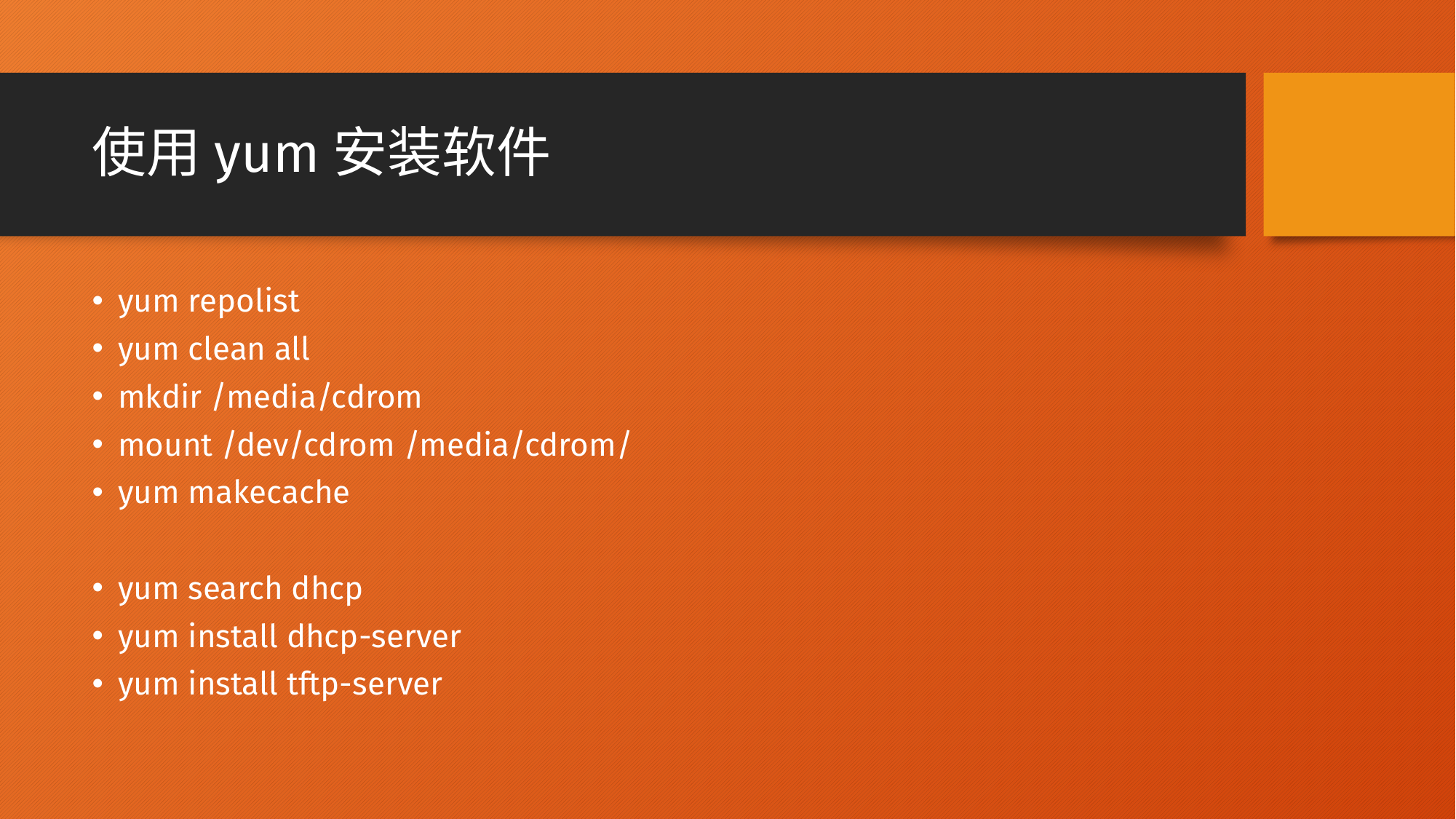

# 使用yum安装软件
yum repolist
yum clean all
mkdir /media/cdrom
mount /dev/cdrom /media/cdrom/
yum makecache

yum search dhcp
yum install dhcp-server
yum install tftp-server